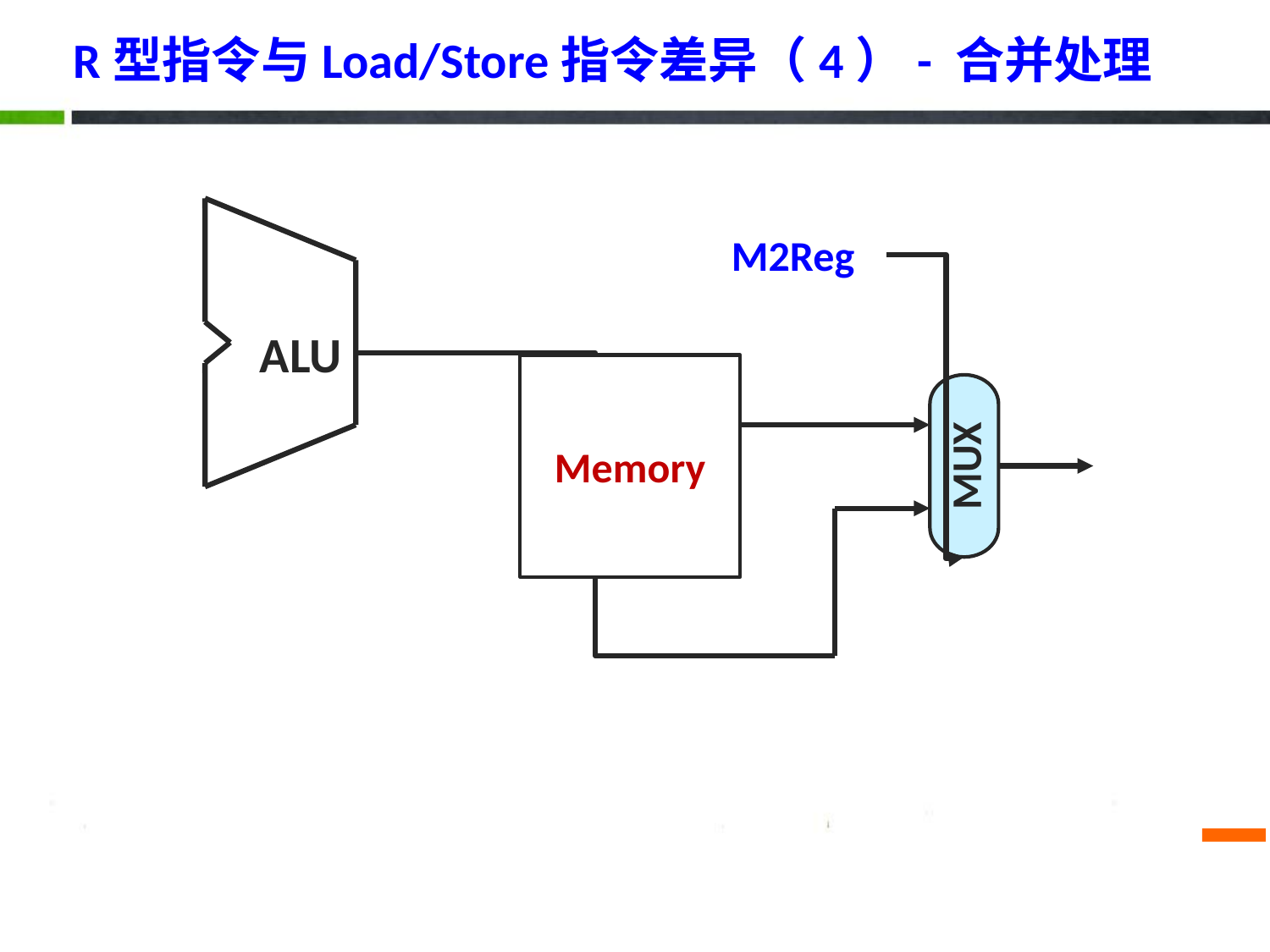

# R型指令与Load/Store指令差异（4）- 合并处理

M2Reg
ALU
Memory
MUX